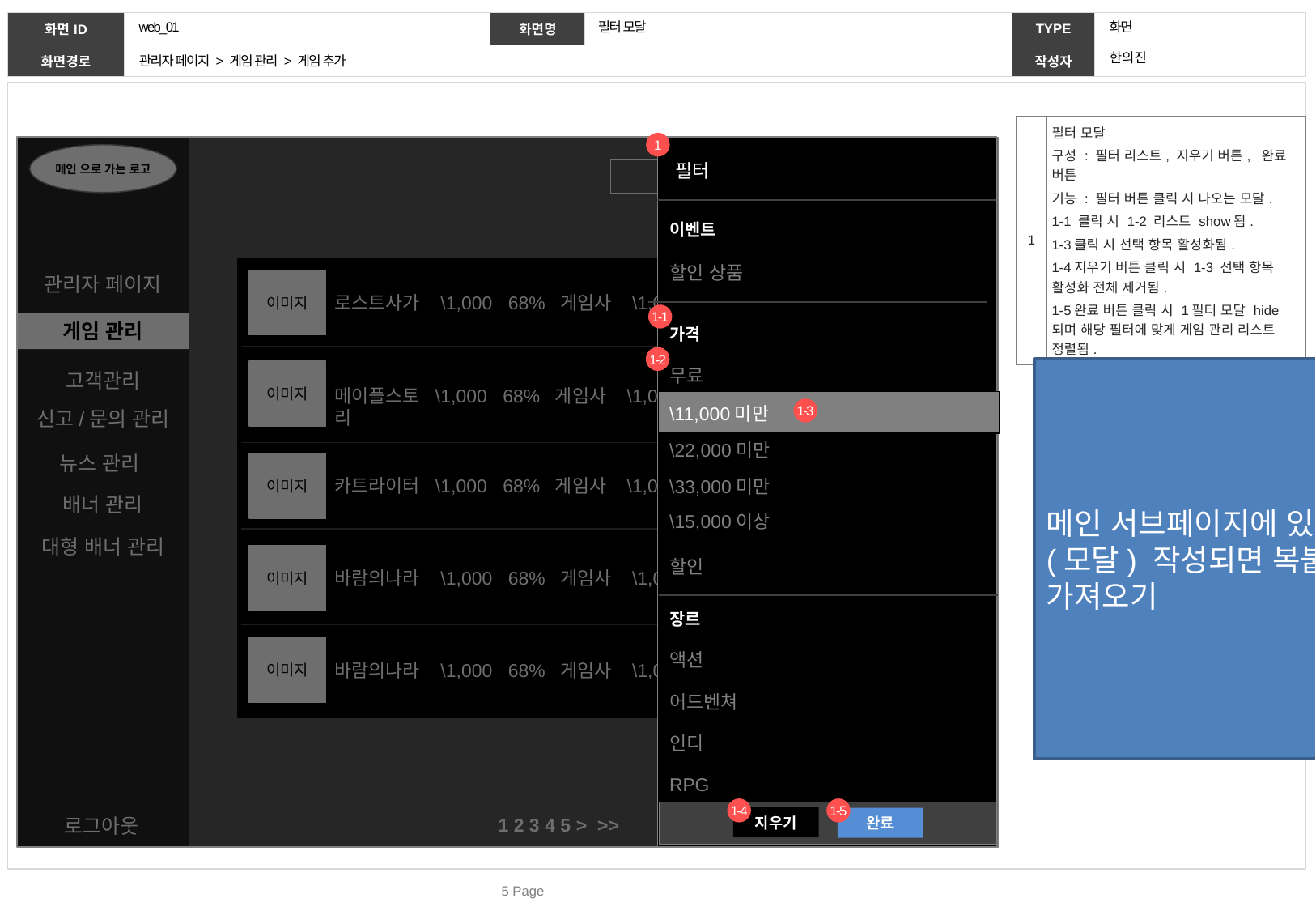

web_01
필터 모달
화면
관리자 페이지 > 게임 관리 > 게임 추가
| 1 | 필터 모달 구성 : 필터 리스트, 지우기 버튼, 완료 버튼 기능 : 필터 버튼 클릭 시 나오는 모달. 1-1 클릭 시 1-2 리스트 show됨. 1-3클릭 시 선택 항목 활성화됨. 1-4지우기 버튼 클릭 시 1-3 선택 항목 활성화 전체 제거됨. 1-5완료 버튼 클릭 시 1필터 모달 hide되며 해당 필터에 맞게 게임 관리 리스트 정렬됨. |
| --- | --- |
1

메인 으로 가는 로고
필터
게임 검색창
검색
필터
이벤트
할인 상품

관리자 페이지
이미지
로스트사가   \1,000   68%  게임사   \1,000,000  1,000
수정
삭제
1-1
게임 관리
가격
1-2

무료
메인 서브페이지에 있는 필터(모달) 작성되면 복붙해서 가져오기
이미지
고객관리
수정
삭제
메이플스토  \1,000   68%  게임사   \1,000,000  1,000
리

\11,000미만
1-3
신고/문의 관리
\22,000미만

뉴스 관리
이미지
카트라이터  \1,000   68%  게임사   \1,000,000  1,000
수정
삭제
\33,000미만
배너 관리
\15,000이상
대형 배너 관리

이미지
할인
바람의나라   \1,000   68%  게임사   \1,000,000  1,000
수정
삭제
장르

이미지
액션
바람의나라   \1,000   68%  게임사   \1,000,000  1,000
수정
삭제
어드벤쳐

인디
RPG
1-4
1-5

로그아웃
1 2 3 4 5 >  >>
지우기
완료